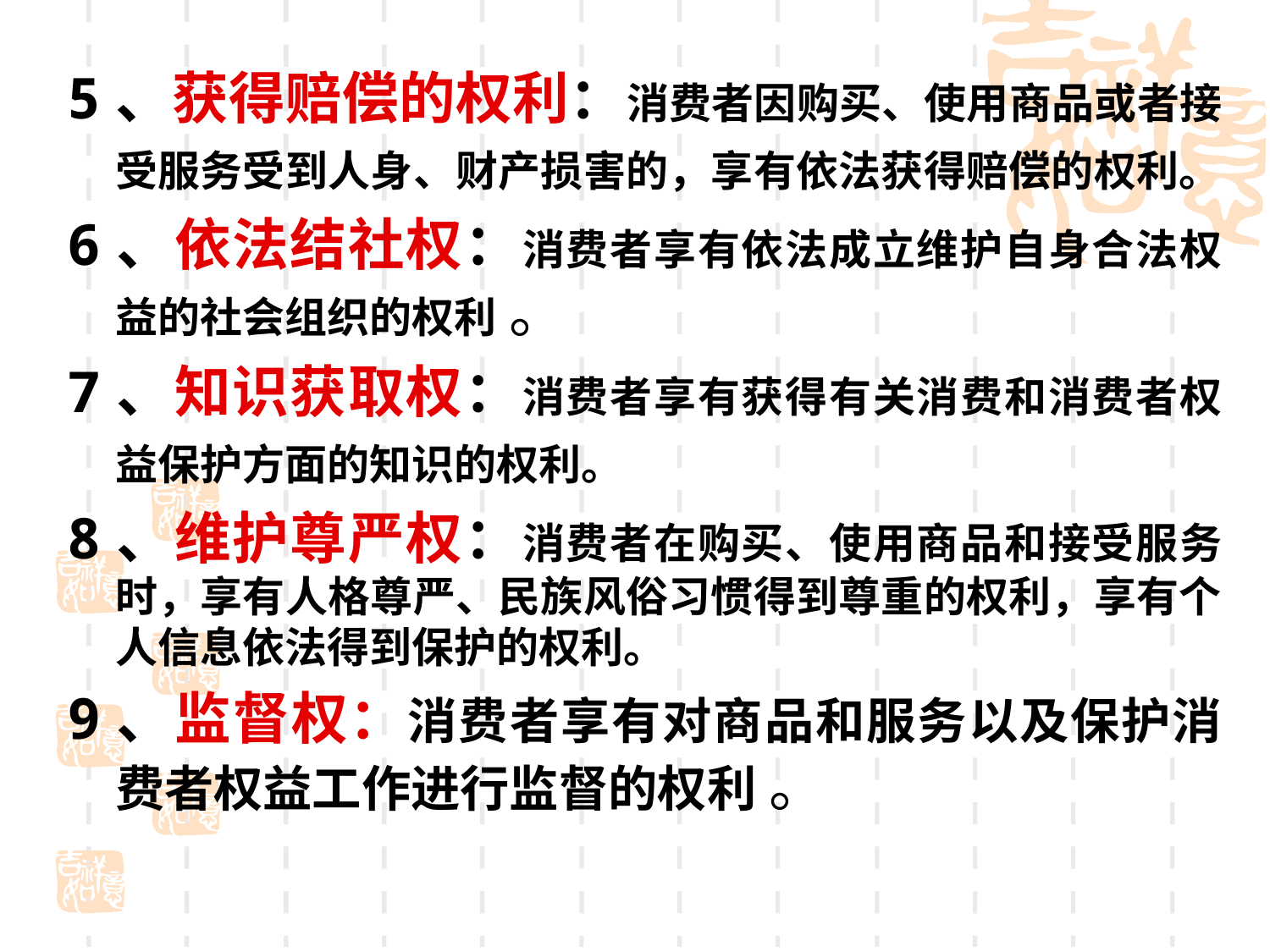

#
5、获得赔偿的权利：消费者因购买、使用商品或者接受服务受到人身、财产损害的，享有依法获得赔偿的权利。
6、依法结社权：消费者享有依法成立维护自身合法权益的社会组织的权利 。
7、知识获取权：消费者享有获得有关消费和消费者权益保护方面的知识的权利。
8、维护尊严权：消费者在购买、使用商品和接受服务时，享有人格尊严、民族风俗习惯得到尊重的权利，享有个人信息依法得到保护的权利。
9、监督权：消费者享有对商品和服务以及保护消费者权益工作进行监督的权利 。